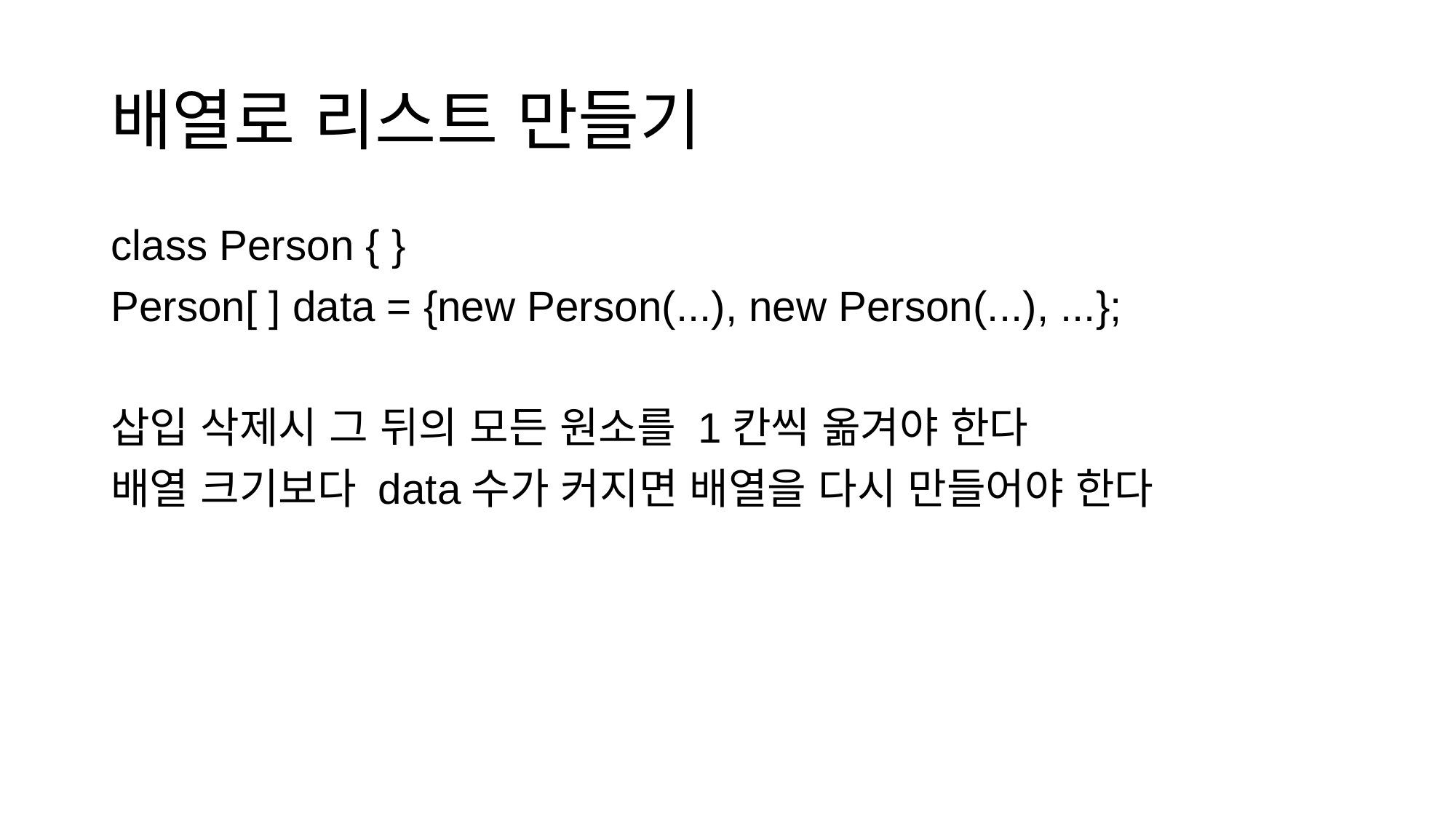

# 배열로 리스트 만들기
class Person { }
Person[ ] data = {new Person(...), new Person(...), ...};

삽입 삭제시 그 뒤의 모든 원소를 1칸씩 옮겨야 한다
배열 크기보다 data수가 커지면 배열을 다시 만들어야 한다